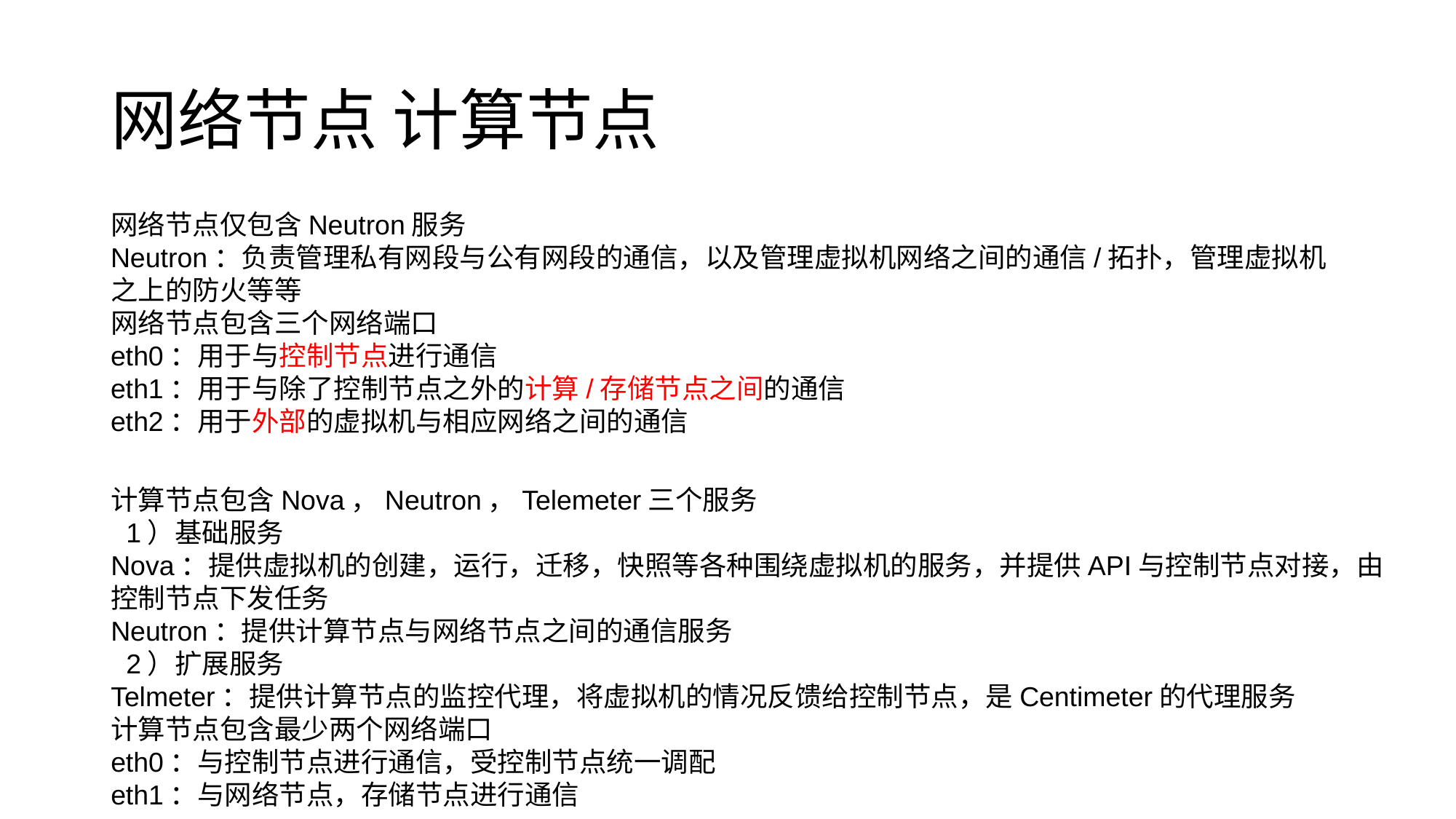

# 网络节点 计算节点
网络节点仅包含Neutron服务
Neutron：负责管理私有网段与公有网段的通信，以及管理虚拟机网络之间的通信/拓扑，管理虚拟机之上的防火等等
网络节点包含三个网络端口
eth0：用于与控制节点进行通信
eth1：用于与除了控制节点之外的计算/存储节点之间的通信
eth2：用于外部的虚拟机与相应网络之间的通信

计算节点包含Nova，Neutron，Telemeter三个服务
  1）基础服务
Nova：提供虚拟机的创建，运行，迁移，快照等各种围绕虚拟机的服务，并提供API与控制节点对接，由控制节点下发任务
Neutron：提供计算节点与网络节点之间的通信服务
  2）扩展服务
Telmeter：提供计算节点的监控代理，将虚拟机的情况反馈给控制节点，是Centimeter的代理服务
计算节点包含最少两个网络端口
eth0：与控制节点进行通信，受控制节点统一调配
eth1：与网络节点，存储节点进行通信